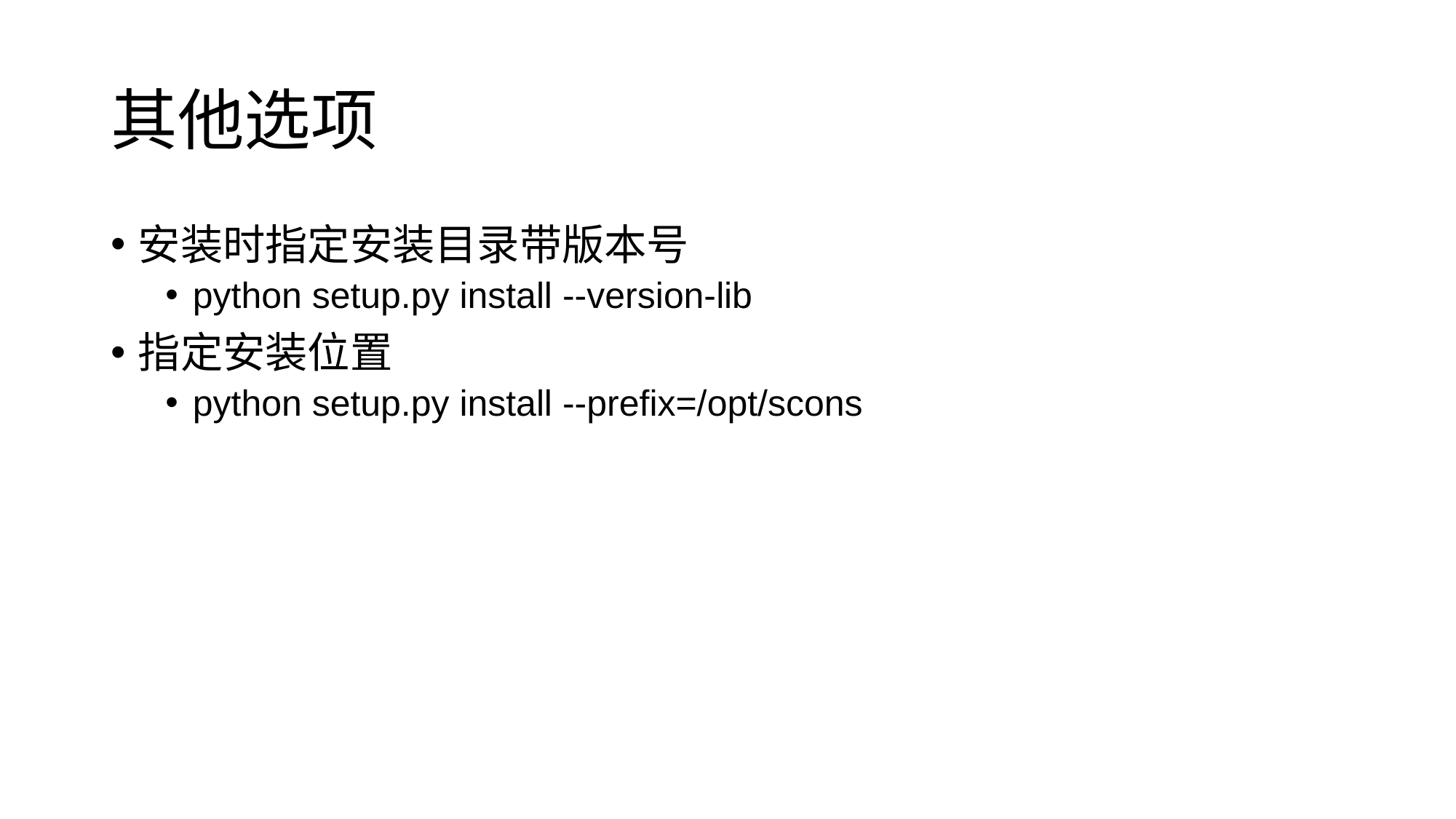

# 其他选项
安装时指定安装目录带版本号
python setup.py install --version-lib
指定安装位置
python setup.py install --prefix=/opt/scons